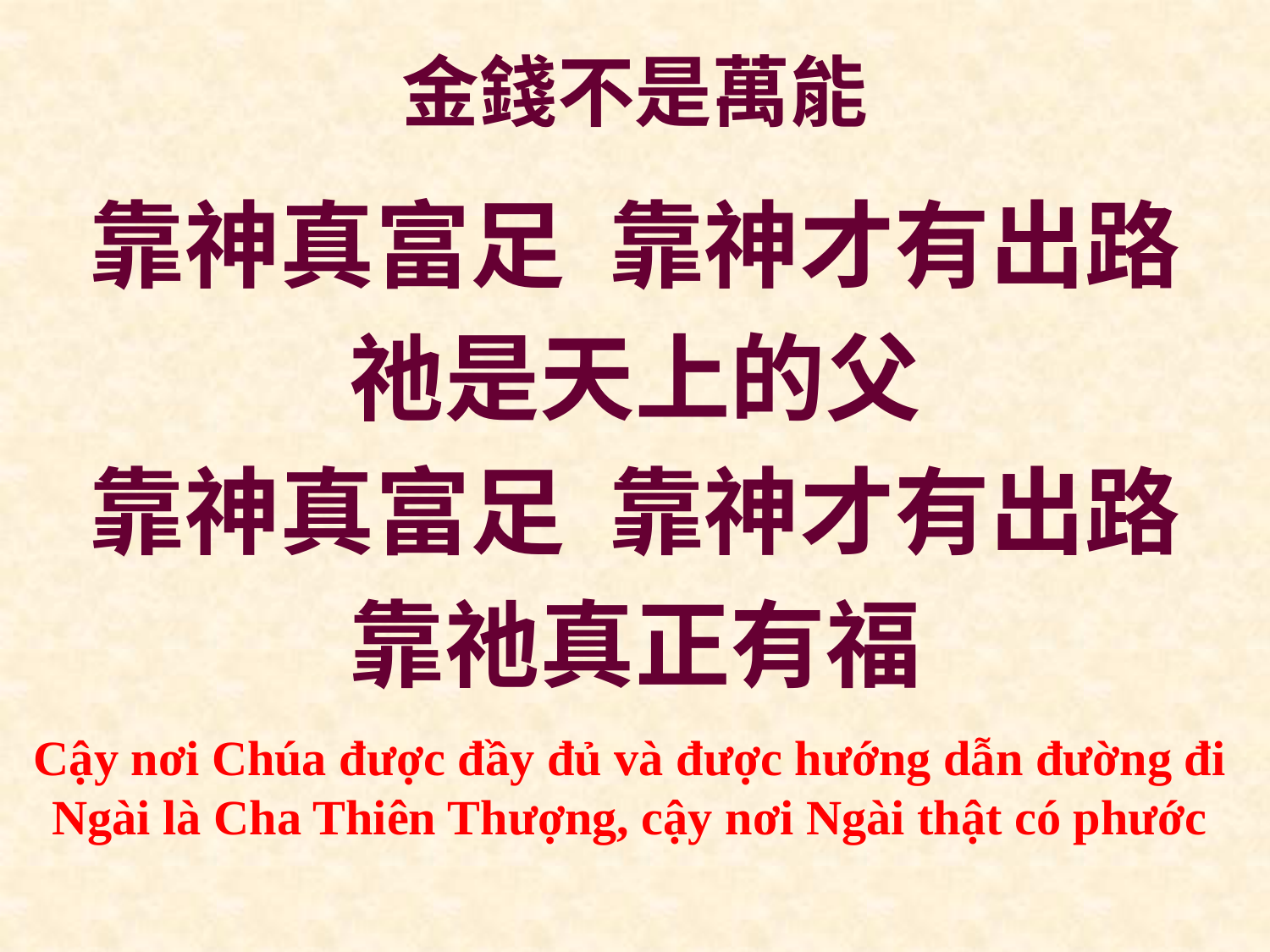

# 金錢不是萬能
靠神真富足  靠神才有出路
祂是天上的父
靠神真富足  靠神才有出路
靠祂真正有福
Cậy nơi Chúa được đầy đủ và được hướng dẫn đường đi
Ngài là Cha Thiên Thượng, cậy nơi Ngài thật có phước